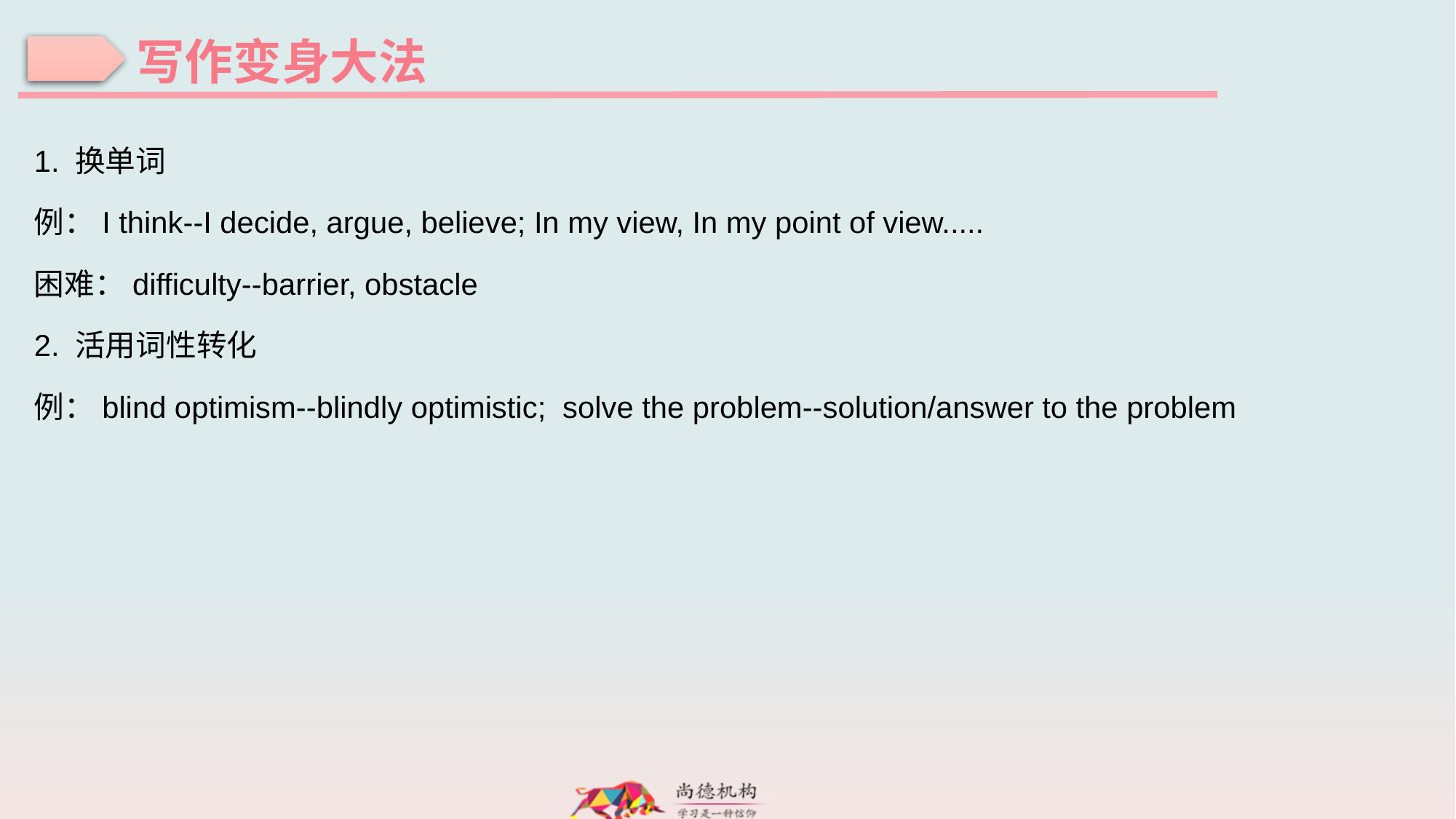

写作变身大法

1. 换单词
例：I think--I decide, argue, believe; In my view, In my point of view.....
困难：difficulty--barrier, obstacle
2. 活用词性转化
例：blind optimism--blindly optimistic;  solve the problem--solution/answer to the problem